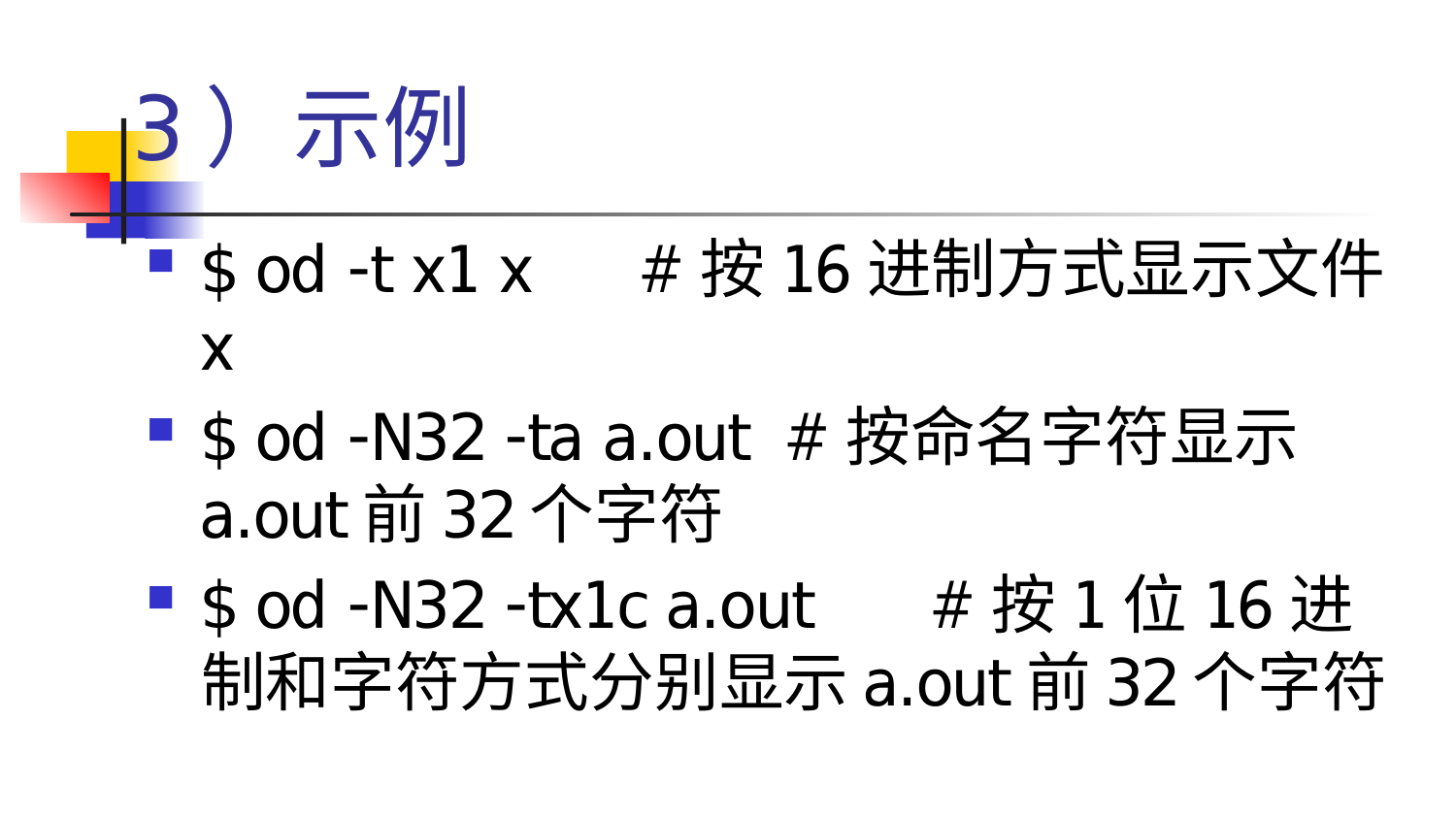

# 3）示例
$ od -t x1 x	#按16进制方式显示文件x
$ od -N32 -ta a.out	#按命名字符显示a.out前32个字符
$ od -N32 -tx1c a.out	#按1位16进制和字符方式分别显示a.out前32个字符